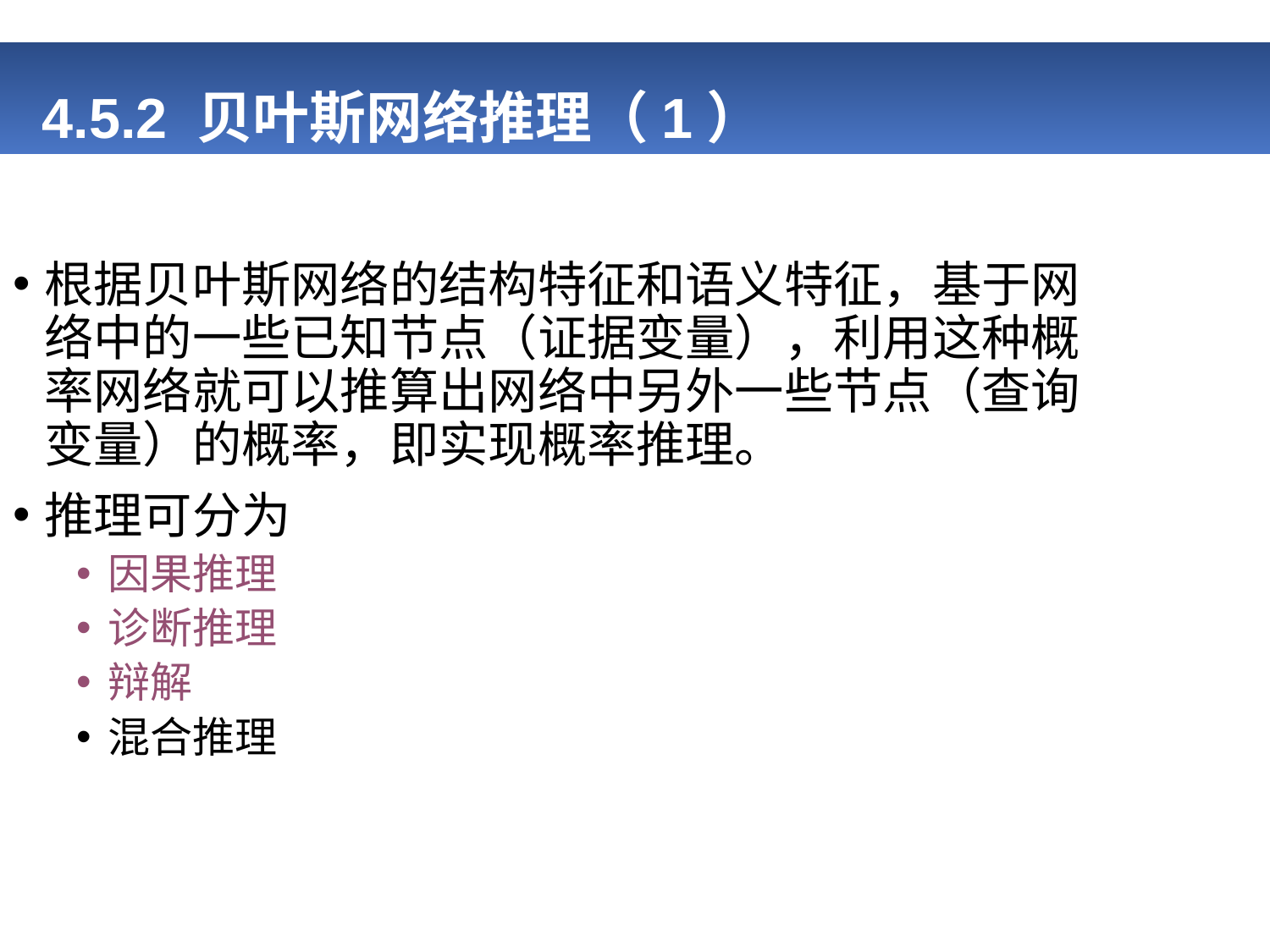

# 4.5.2 贝叶斯网络推理（1）
根据贝叶斯网络的结构特征和语义特征，基于网络中的一些已知节点（证据变量），利用这种概率网络就可以推算出网络中另外一些节点（查询变量）的概率，即实现概率推理。
推理可分为
因果推理
诊断推理
辩解
混合推理